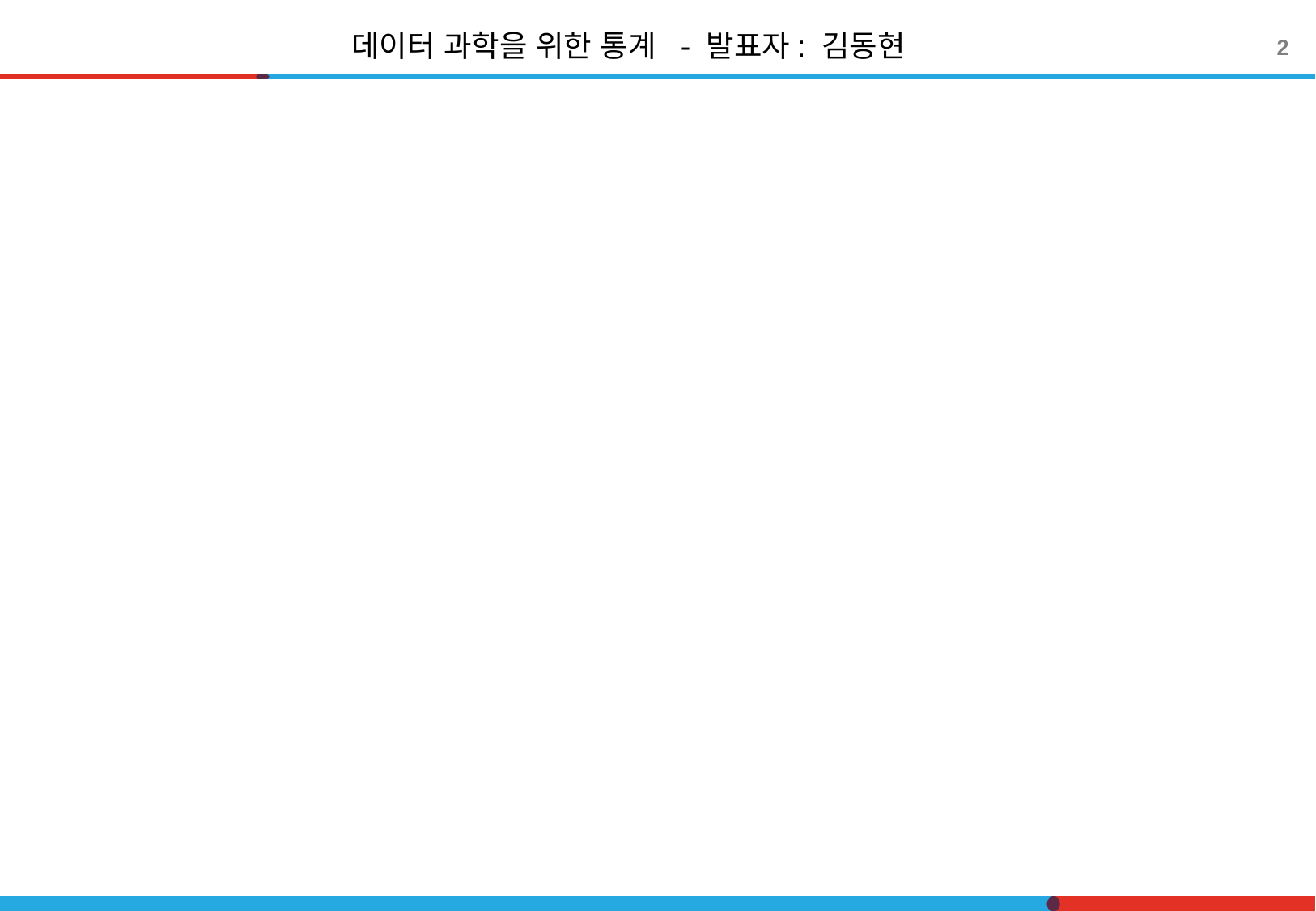

데이터 과학을 위한 통계  - 발표자: 김동현
2